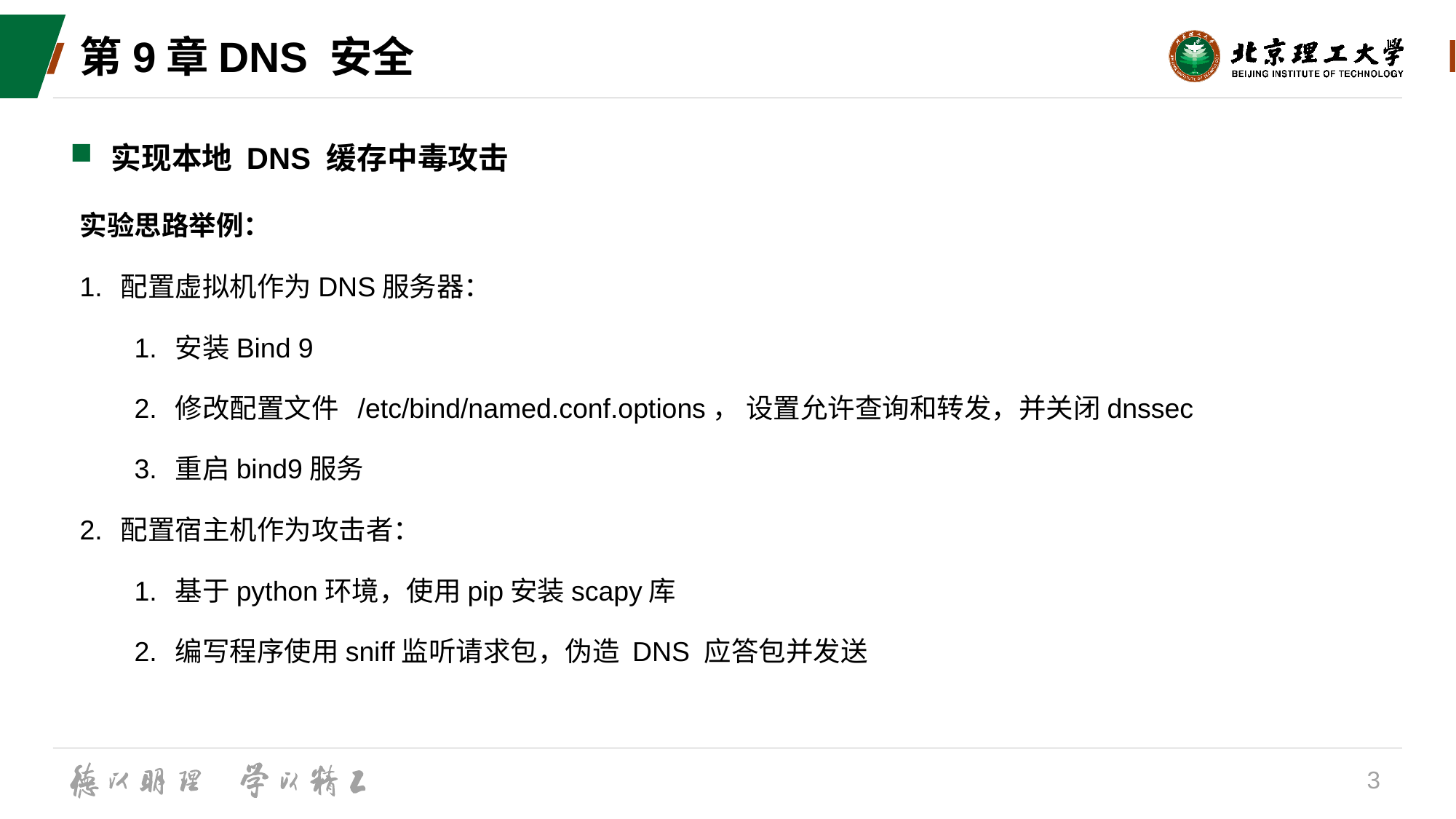

# 第9章DNS 安全
实现本地 DNS 缓存中毒攻击
实验思路举例：
配置虚拟机作为DNS服务器：
安装Bind 9
修改配置文件  /etc/bind/named.conf.options， 设置允许查询和转发，并关闭dnssec
重启bind9服务
配置宿主机作为攻击者：
基于python环境，使用pip安装scapy库
编写程序使用sniff监听请求包，伪造 DNS 应答包并发送